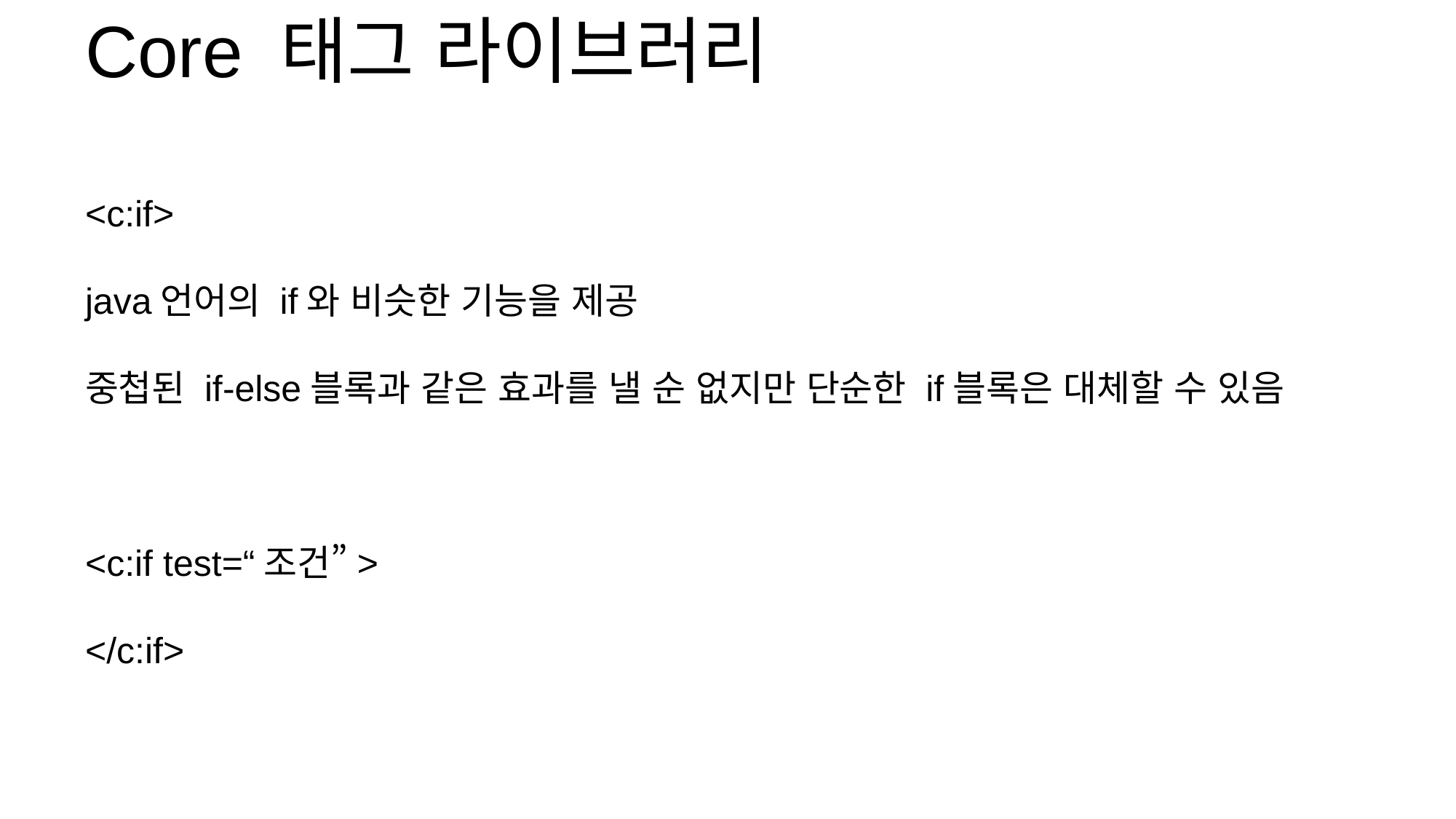

Core 태그 라이브러리
<c:if>
java언어의 if와 비슷한 기능을 제공
중첩된 if-else블록과 같은 효과를 낼 순 없지만 단순한 if블록은 대체할 수 있음

<c:if test=“조건”>
</c:if>